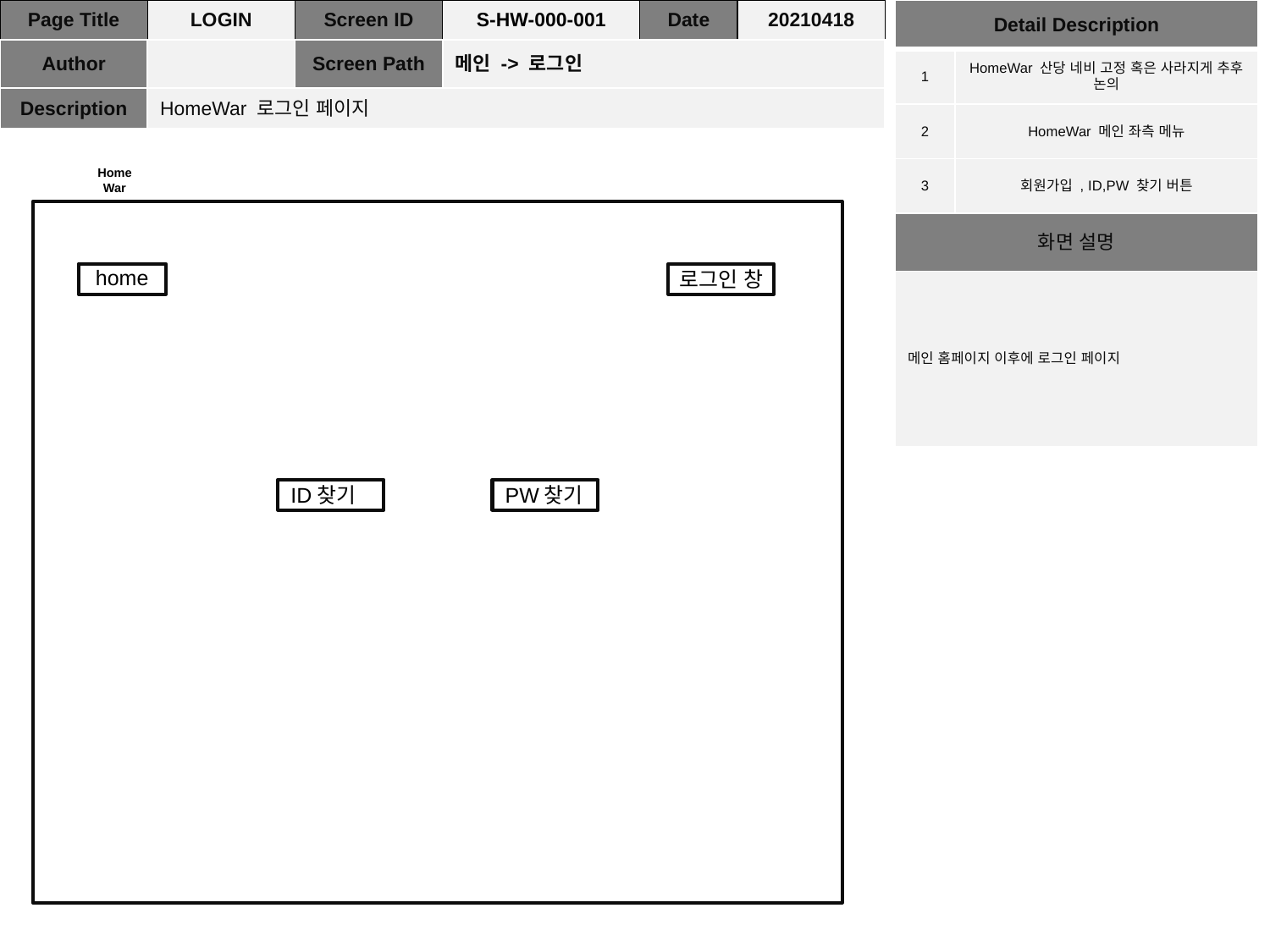

| Page Title | LOGIN | Screen ID | S-HW-000-001 | Date | 20210418 |
| --- | --- | --- | --- | --- | --- |
| Author |  | Screen Path | 메인 -> 로그인 |  |  |
| Description | HomeWar 로그인 페이지 |  |  |  |  |
| Detail Description |  |
| --- | --- |
| 1 | HomeWar 산당 네비 고정 혹은 사라지게 추후 논의 |
| 2 | HomeWar 메인 좌측 메뉴 |
| 3 | 회원가입 , ID,PW 찾기 버튼 |
| 화면 설명 |  |
| 메인 홈페이지 이후에 로그인 페이지 |  |
HomeWar

home
로그인 창

ID찾기
PW찾기